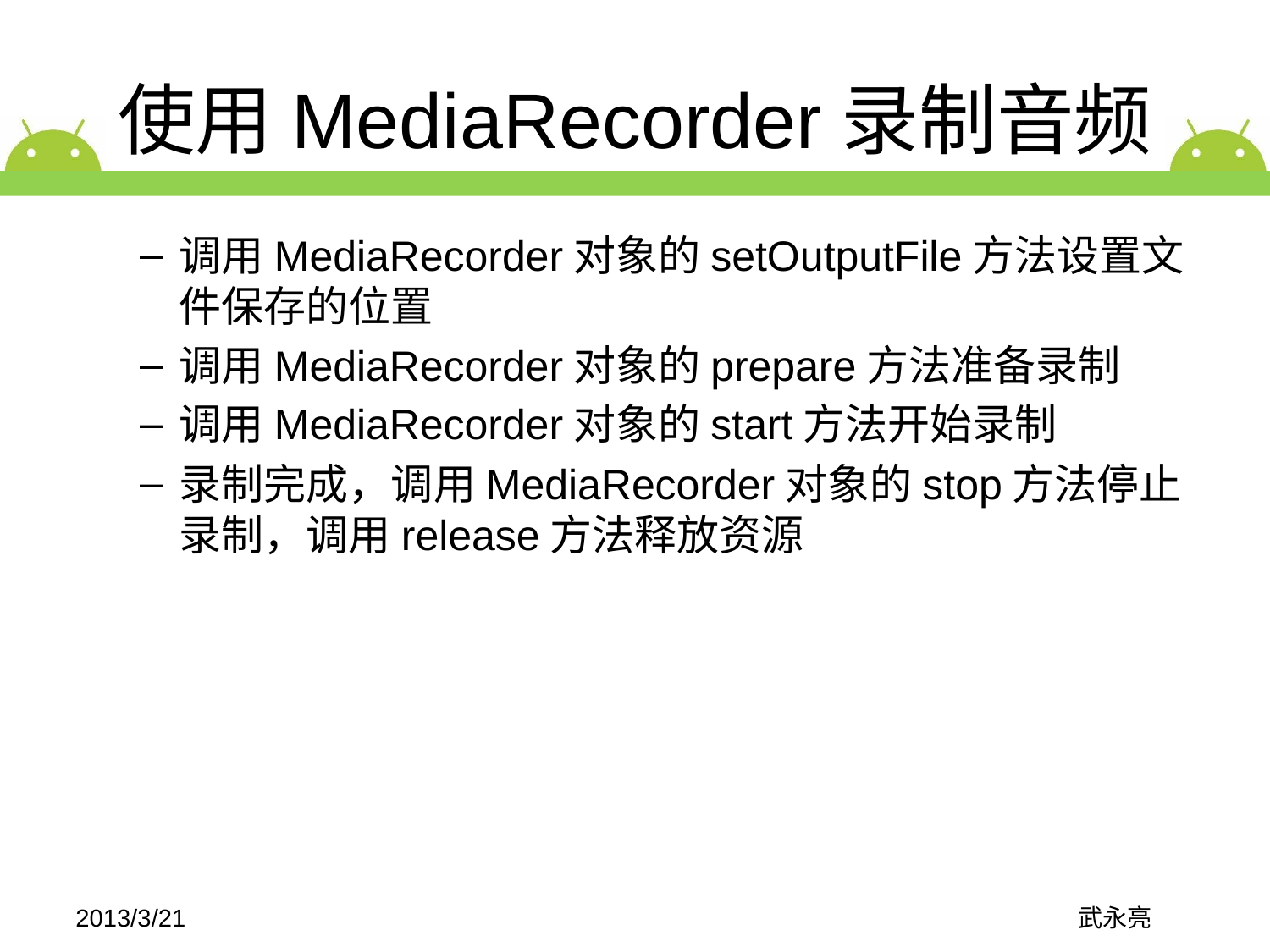

# 使用MediaRecorder录制音频
调用MediaRecorder对象的setOutputFile方法设置文件保存的位置
调用MediaRecorder对象的prepare方法准备录制
调用MediaRecorder对象的start方法开始录制
录制完成，调用MediaRecorder对象的stop方法停止录制，调用release方法释放资源